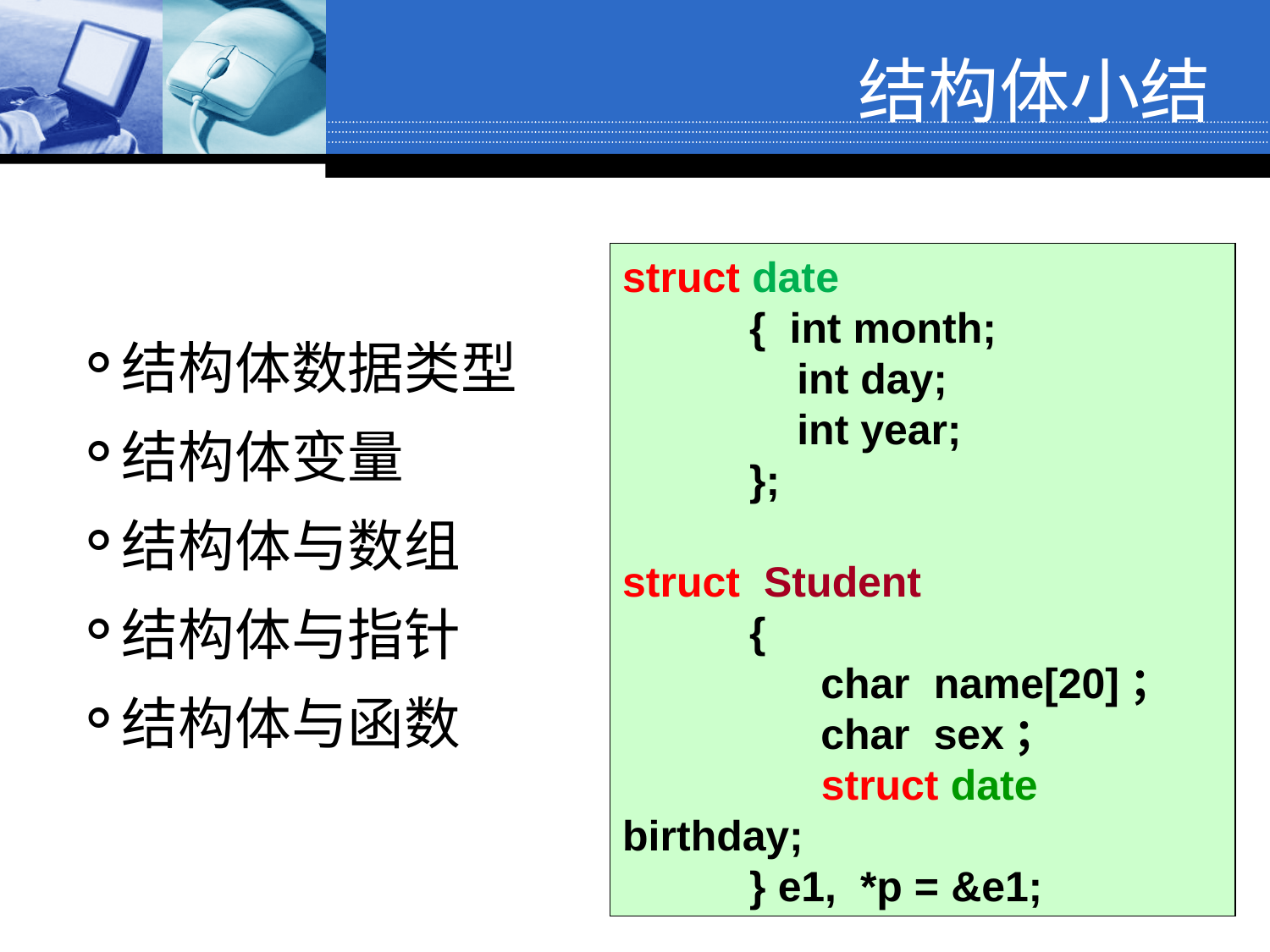

# 结构体小结
struct date
	{  int month;
	    int day;
	    int year;
	};

struct  Student
	{
	      char  name[20]；
	      char  sex；
	　  struct date birthday;
	} e1,  *p = &e1;
结构体数据类型
结构体变量
结构体与数组
结构体与指针
结构体与函数